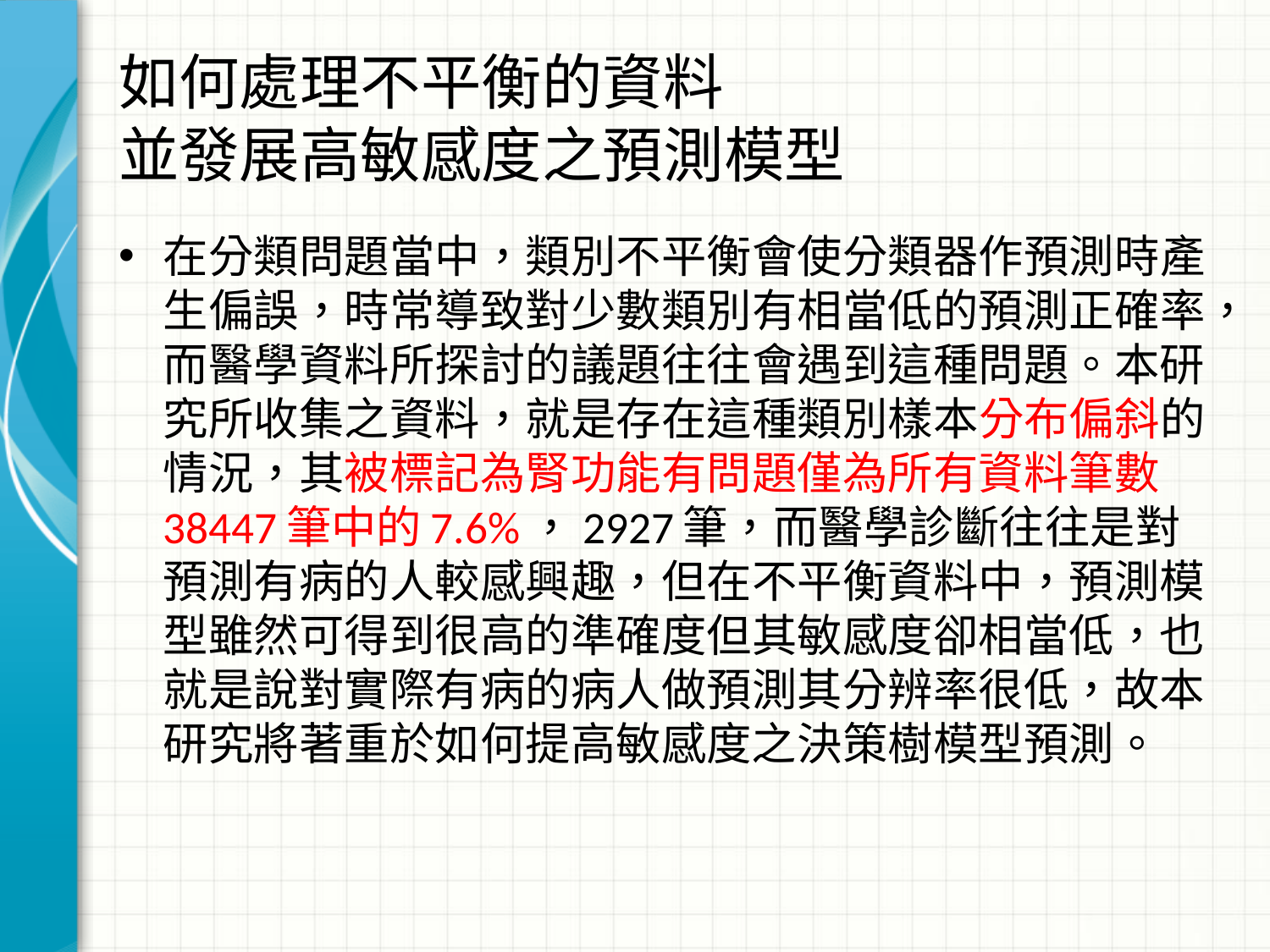

# 如何處理不平衡的資料 並發展高敏感度之預測模型
在分類問題當中，類別不平衡會使分類器作預測時產生偏誤，時常導致對少數類別有相當低的預測正確率，而醫學資料所探討的議題往往會遇到這種問題。本研究所收集之資料，就是存在這種類別樣本分布偏斜的情況，其被標記為腎功能有問題僅為所有資料筆數38447筆中的7.6%，2927筆，而醫學診斷往往是對預測有病的人較感興趣，但在不平衡資料中，預測模型雖然可得到很高的準確度但其敏感度卻相當低，也就是說對實際有病的病人做預測其分辨率很低，故本研究將著重於如何提高敏感度之決策樹模型預測。